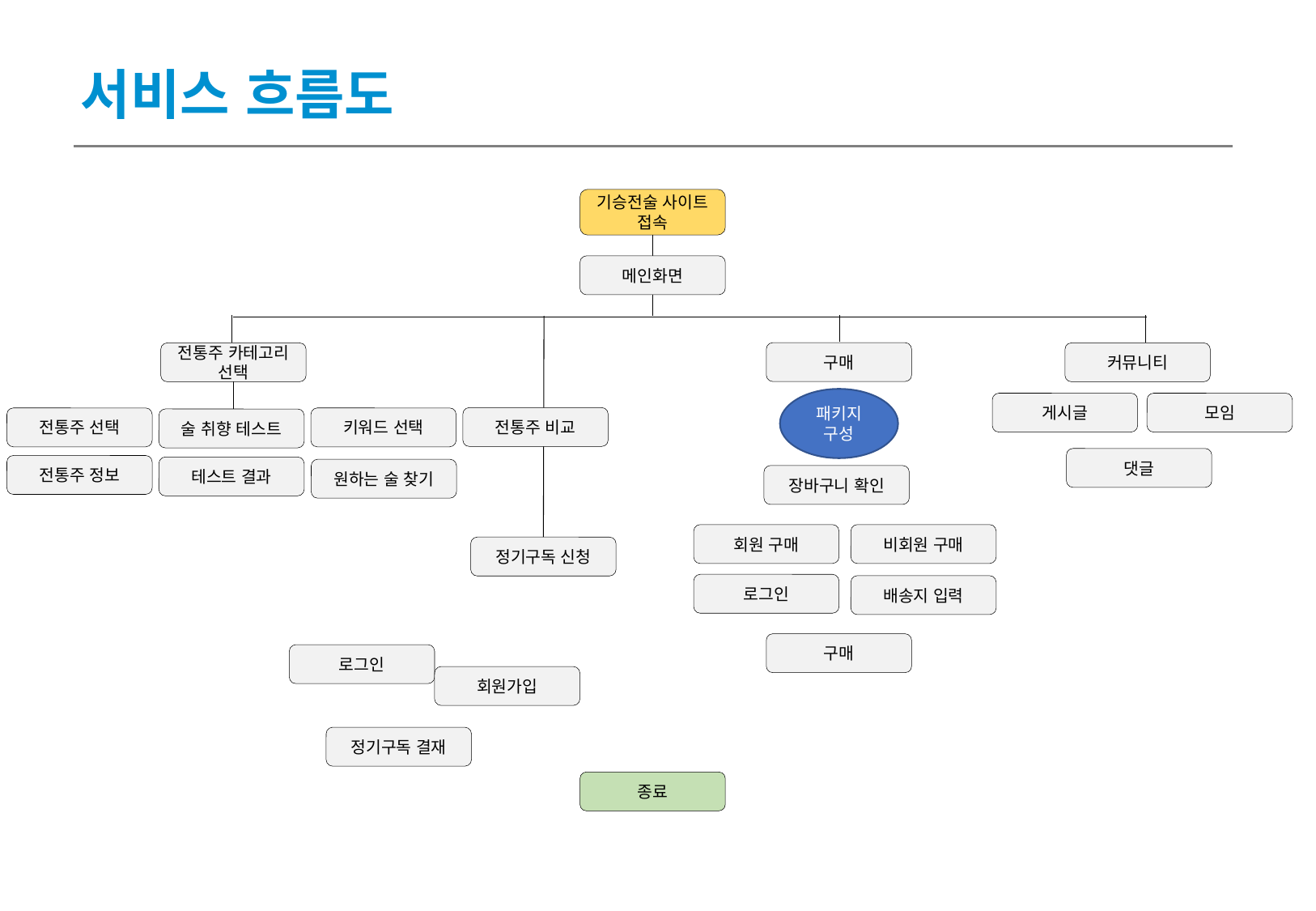

서비스 흐름도
기승전술 사이트 접속
메인화면
구매
전통주 카테고리 선택
커뮤니티
패키지 구성
게시글
모임
전통주 비교
전통주 선택
키워드 선택
술 취향 테스트
댓글
전통주 정보
테스트 결과
원하는 술 찾기
장바구니 확인
회원 구매
비회원 구매
정기구독 신청
로그인
배송지 입력
구매
로그인
회원가입
정기구독 결재
종료